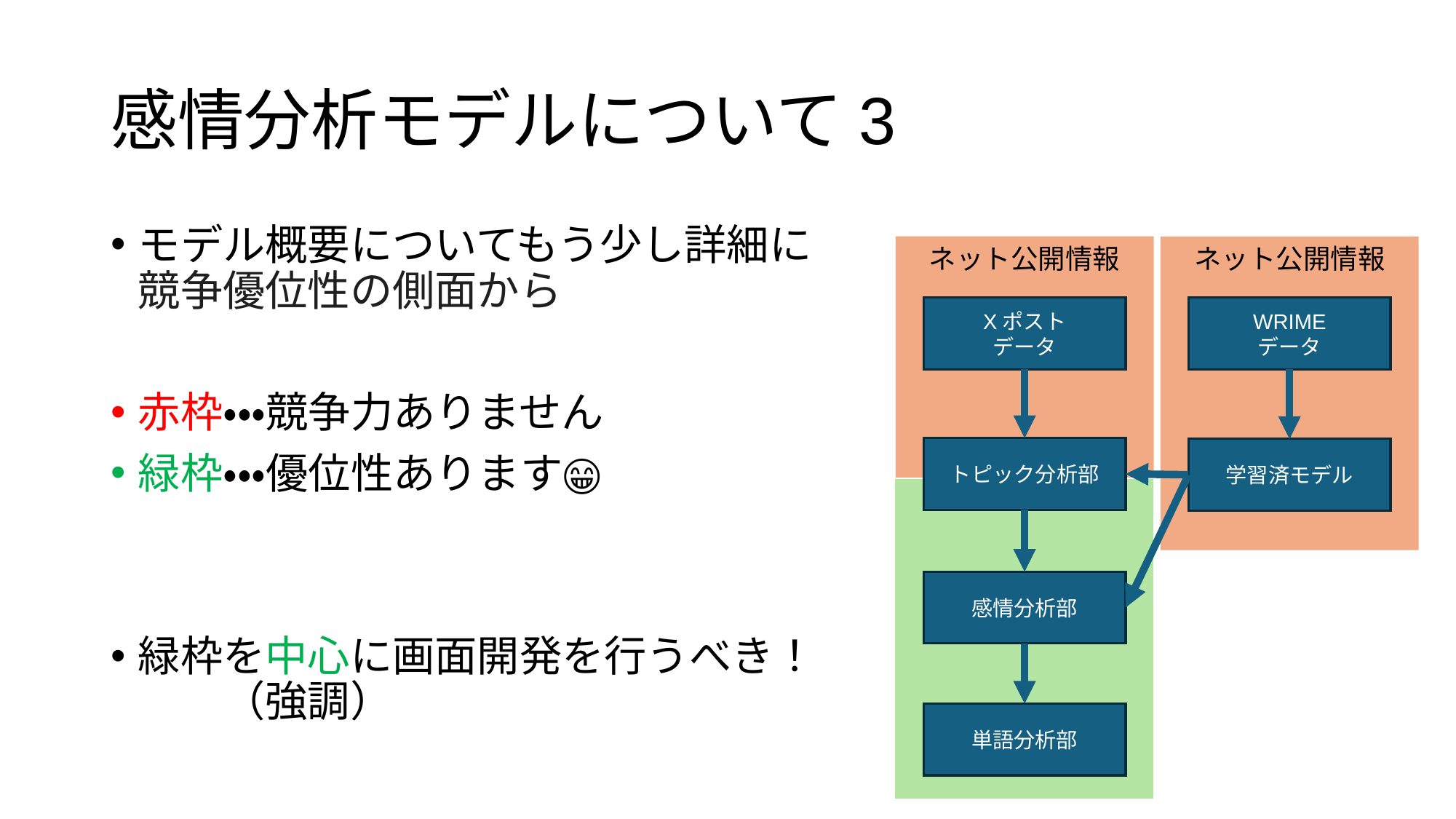

# 感情分析モデルについて3
モデル概要についてもう少し詳細に
競争優位性の側面から

赤枠・・・競争力ありません
緑枠・・・優位性あります😁

緑枠を中心に画面開発を行うべき！
　　（強調）

ネット公開情報
ネット公開情報
Xポスト
データ
WRIME
データ
トピック分析部
学習済モデル

感情分析部
単語分析部